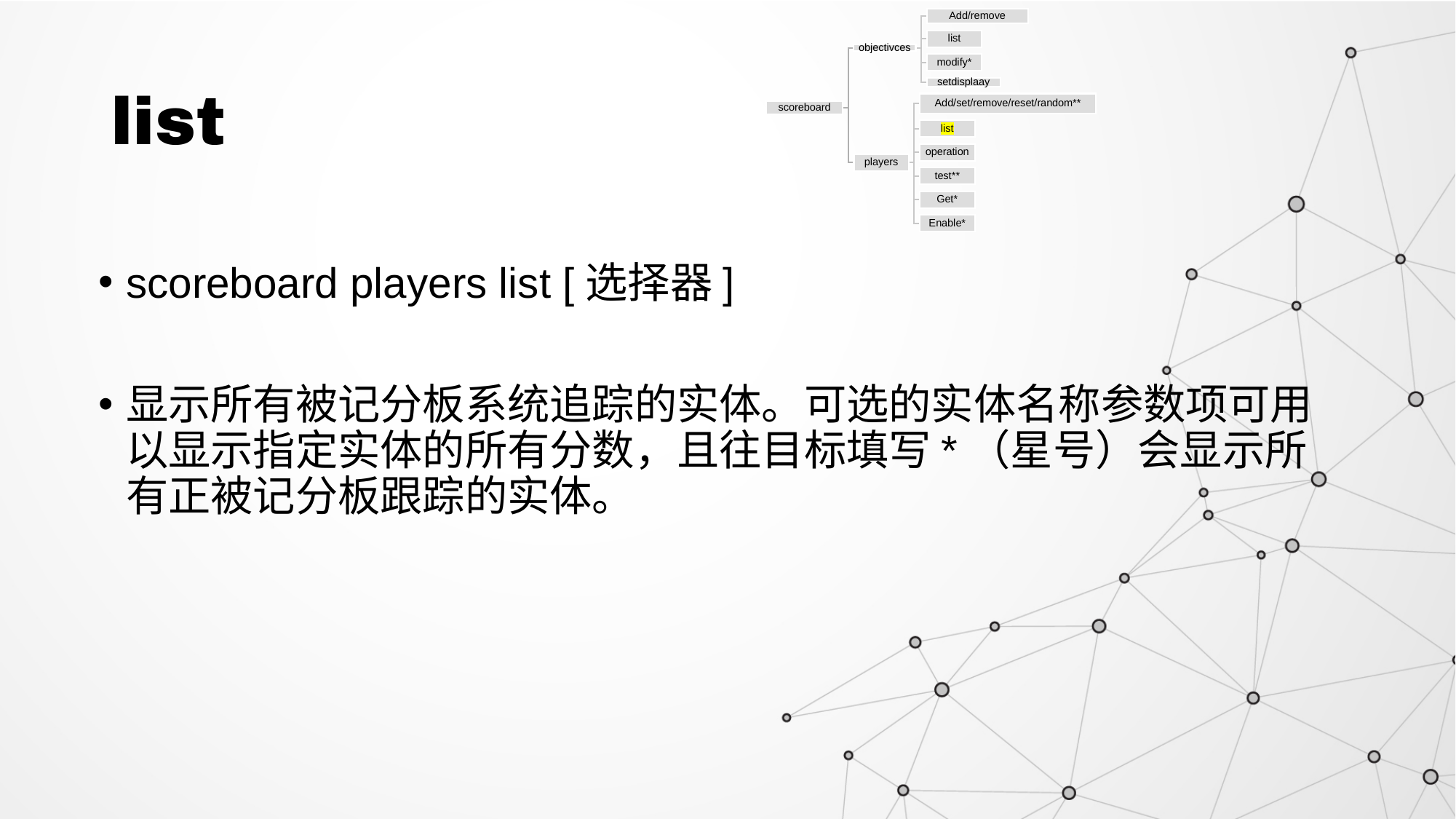

scoreboard
objectivces
Add/remove
list
modify*
setdisplaay
players
Add/set/remove/reset/random**
list
operation
test**
Get*
Enable*
# list
scoreboard players list [选择器]

显示所有被记分板系统追踪的实体。可选的实体名称参数项可用以显示指定实体的所有分数，且往目标填写*（星号）会显示所有正被记分板跟踪的实体。